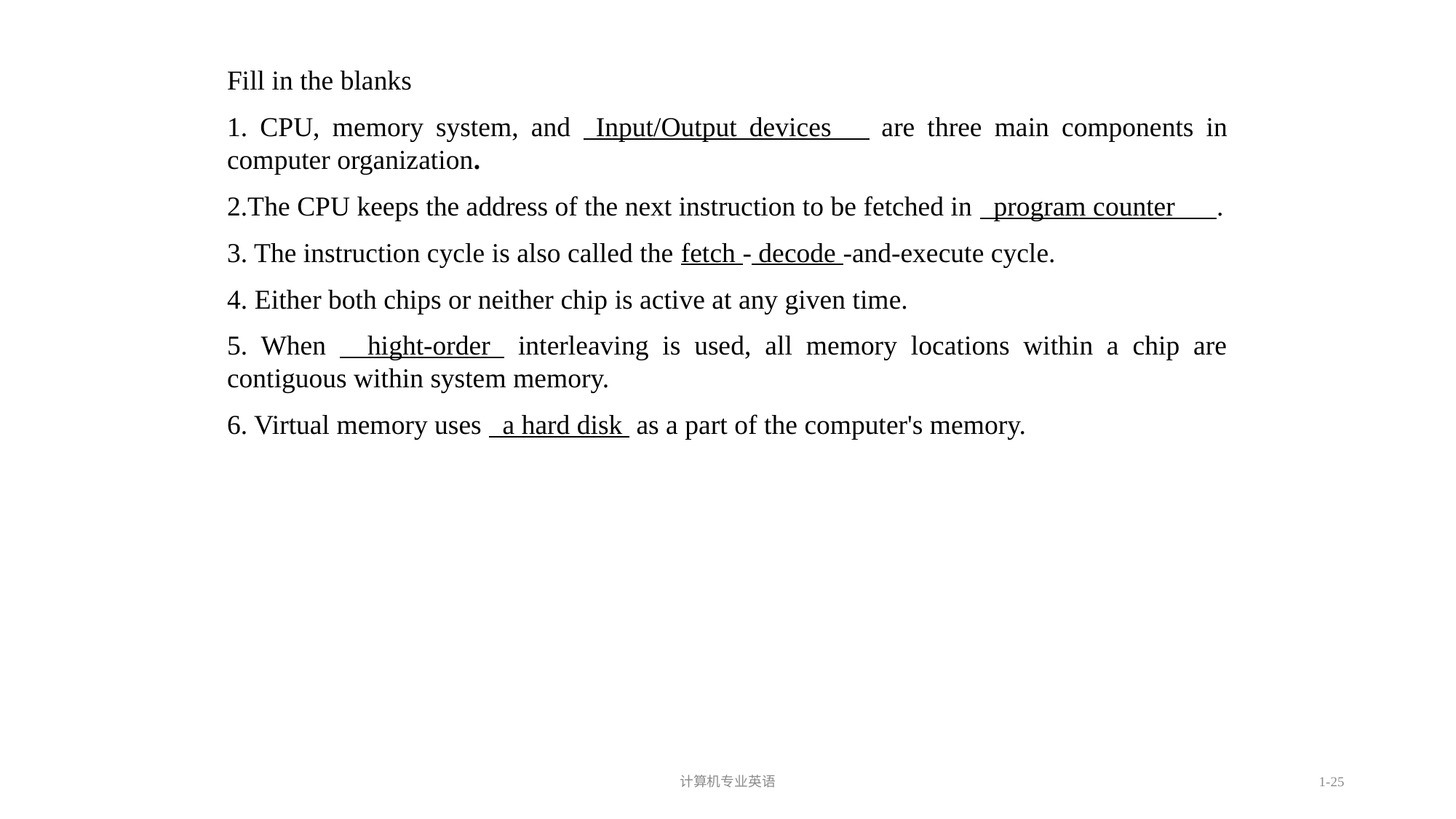

计算机专业英语
1-25
Fill in the blanks
1. CPU, memory system, and  Input/Output devices    are three main components in computer organization.
2.The CPU keeps the address of the next instruction to be fetched in   program counter      .
3. The instruction cycle is also called the fetch - decode -and-execute cycle.
4. Either both chips or neither chip is active at any given time.
5. When   hight-order  interleaving is used, all memory locations within a chip are contiguous within system memory.
6. Virtual memory uses   a hard disk  as a part of the computer's memory.